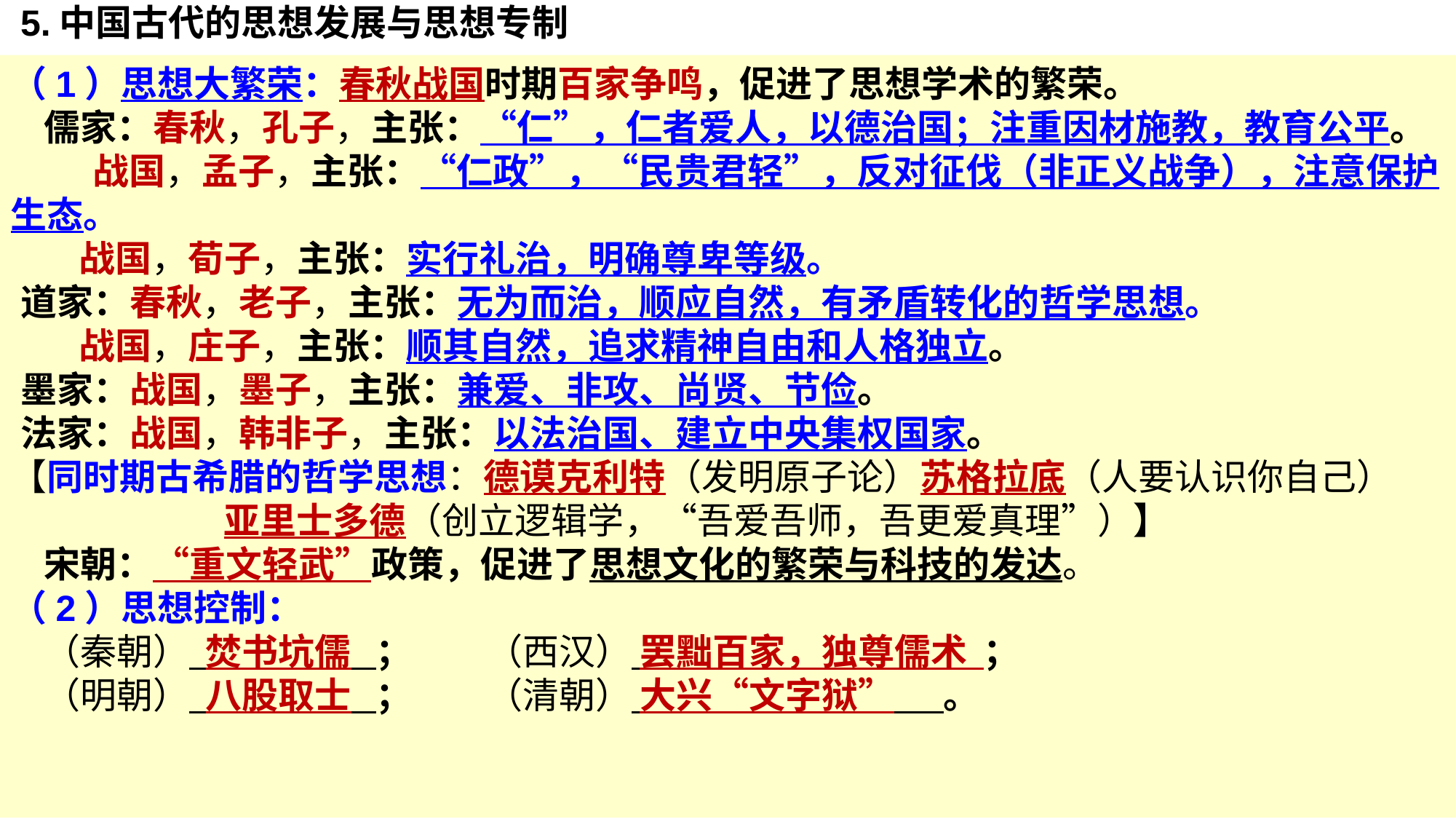

5.中国古代的思想发展与思想专制
（1）思想大繁荣：春秋战国时期百家争鸣，促进了思想学术的繁荣。
   儒家：春秋，孔子，主张：“仁”，仁者爱人，以德治国；注重因材施教，教育公平。
         战国，孟子，主张：“仁政”，“民贵君轻”，反对征伐（非正义战争），注意保护生态。
      战国，荀子，主张：实行礼治，明确尊卑等级。
道家：春秋，老子，主张：无为而治，顺应自然，有矛盾转化的哲学思想。
      战国，庄子，主张：顺其自然，追求精神自由和人格独立。
墨家：战国，墨子，主张：兼爱、非攻、尚贤、节俭。
法家：战国，韩非子，主张：以法治国、建立中央集权国家。
【同时期古希腊的哲学思想：德谟克利特（发明原子论）苏格拉底（人要认识你自己）
                         亚里士多德（创立逻辑学，“吾爱吾师，吾更爱真理”）】
   宋朝：“重文轻武”政策，促进了思想文化的繁荣与科技的发达。
（2）思想控制：
   （秦朝）  焚书坑儒   ；         （西汉） 罢黜百家，独尊儒术  ；
   （明朝）  八股取士   ；         （清朝） 大兴“文字狱”      。